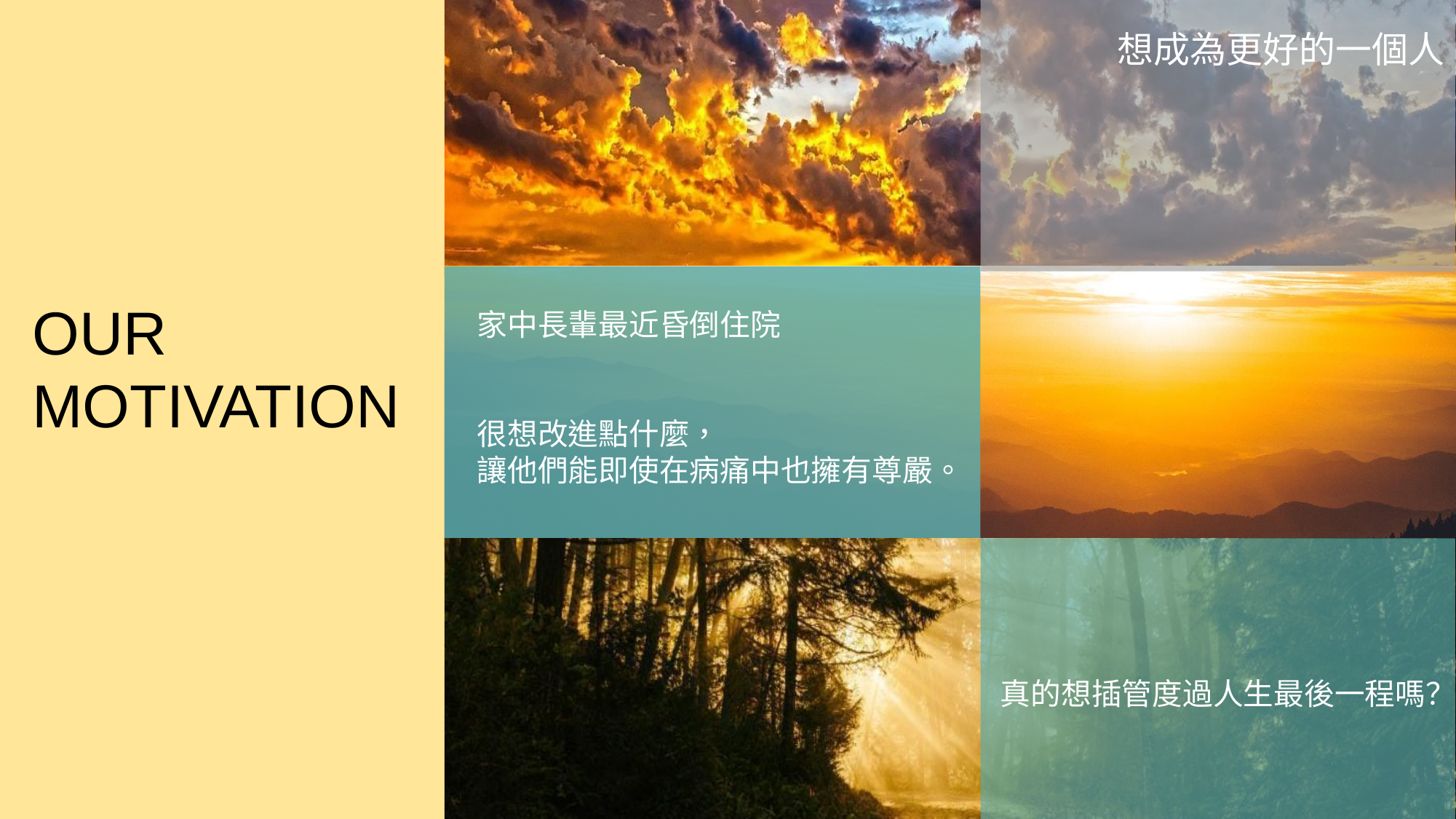

想成為更好的一個人

家中長輩最近昏倒住院

很想改進點什麼，
讓他們能即使在病痛中也擁有尊嚴。

真的想插管度過人生最後一程嗎？
OUR
MOTIVATION
2